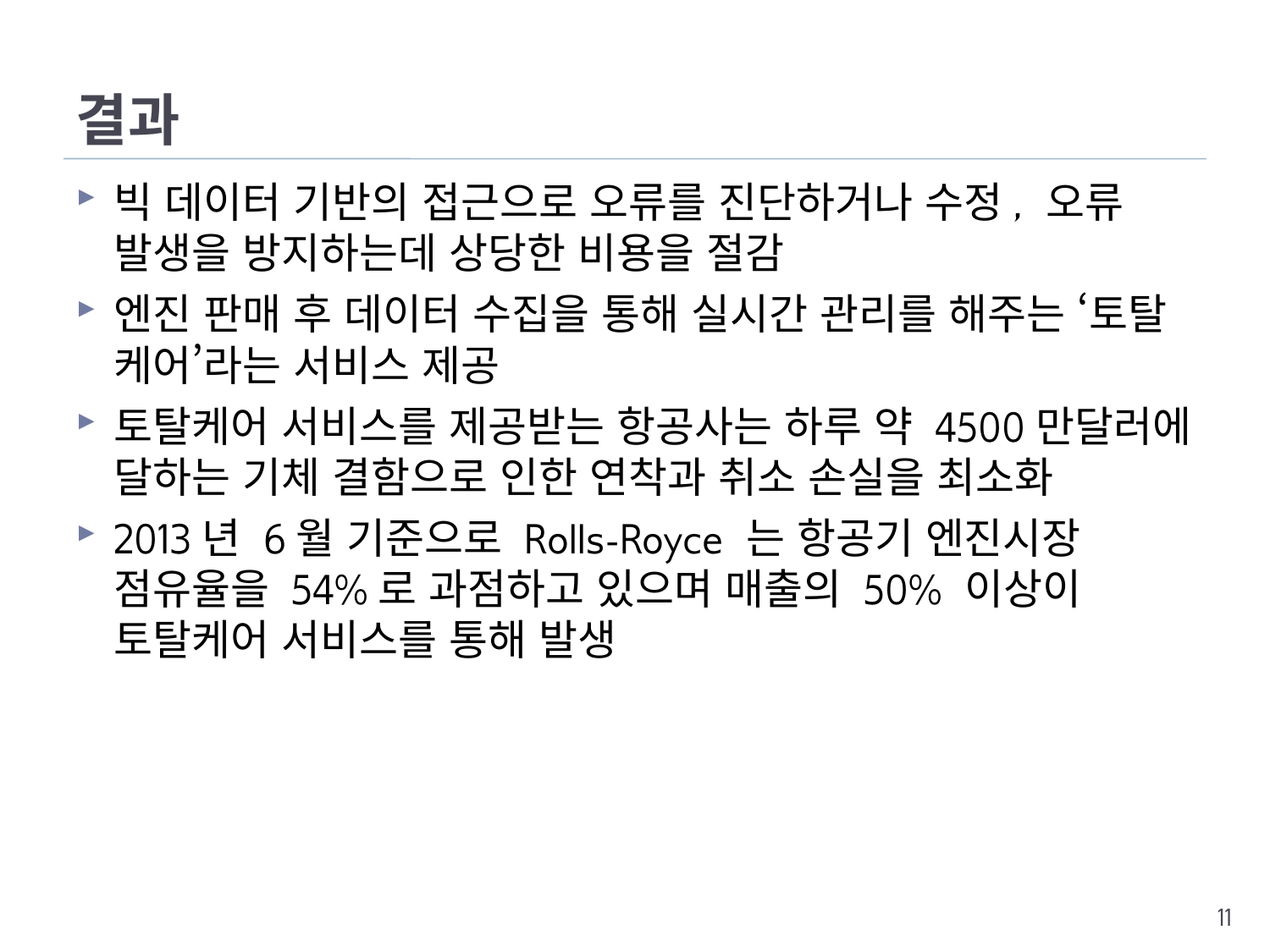

# 결과
빅 데이터 기반의 접근으로 오류를 진단하거나 수정, 오류 발생을 방지하는데 상당한 비용을 절감
엔진 판매 후 데이터 수집을 통해 실시간 관리를 해주는 ‘토탈 케어’라는 서비스 제공
토탈케어 서비스를 제공받는 항공사는 하루 약 4500만달러에 달하는 기체 결함으로 인한 연착과 취소 손실을 최소화
2013년 6월 기준으로 Rolls-Royce 는 항공기 엔진시장 점유율을 54%로 과점하고 있으며 매출의 50% 이상이 토탈케어 서비스를 통해 발생
11